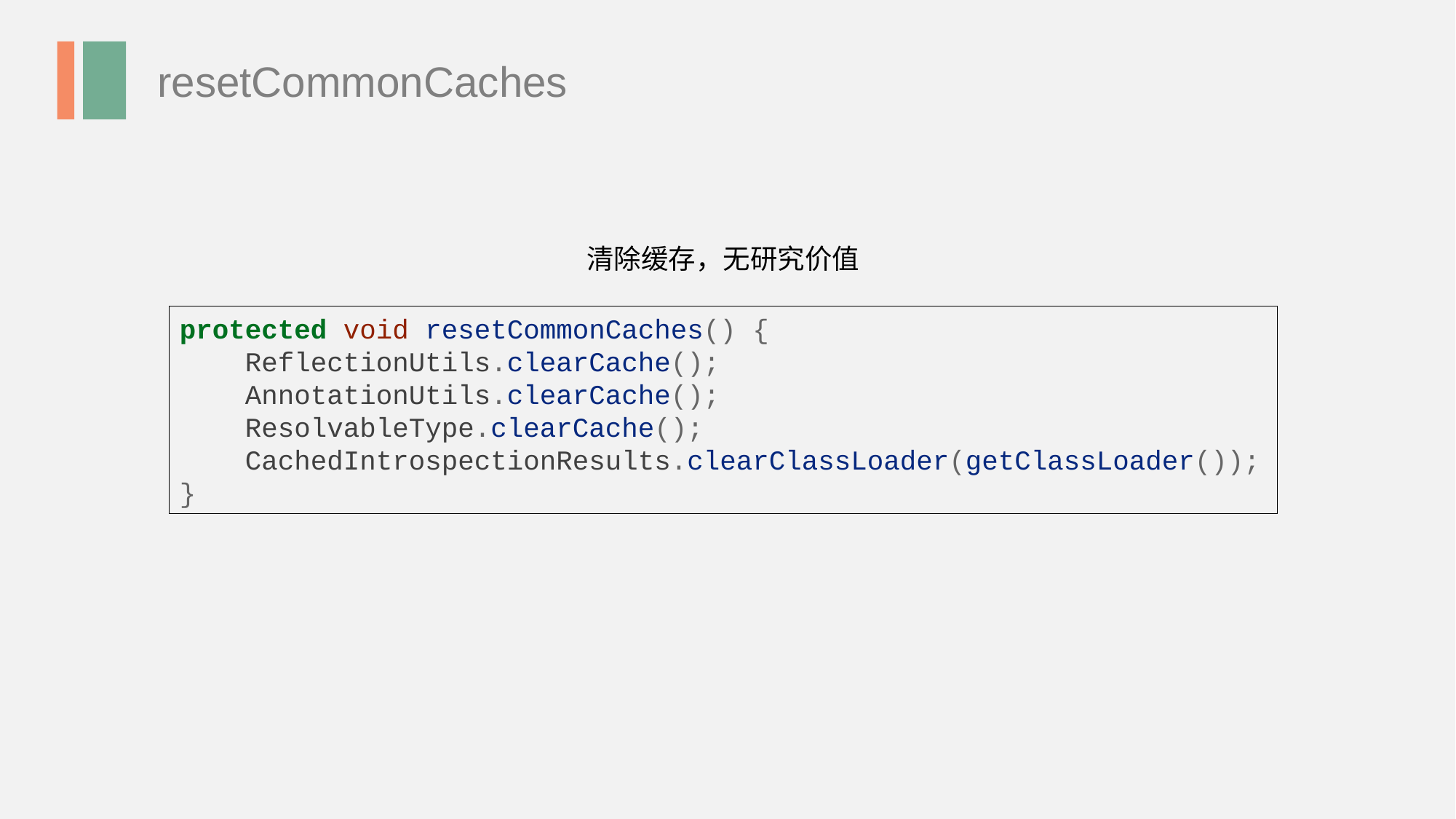

resetCommonCaches
清除缓存，无研究价值
protected void resetCommonCaches() {
    ReflectionUtils.clearCache();
    AnnotationUtils.clearCache();
    ResolvableType.clearCache();
    CachedIntrospectionResults.clearClassLoader(getClassLoader());
}